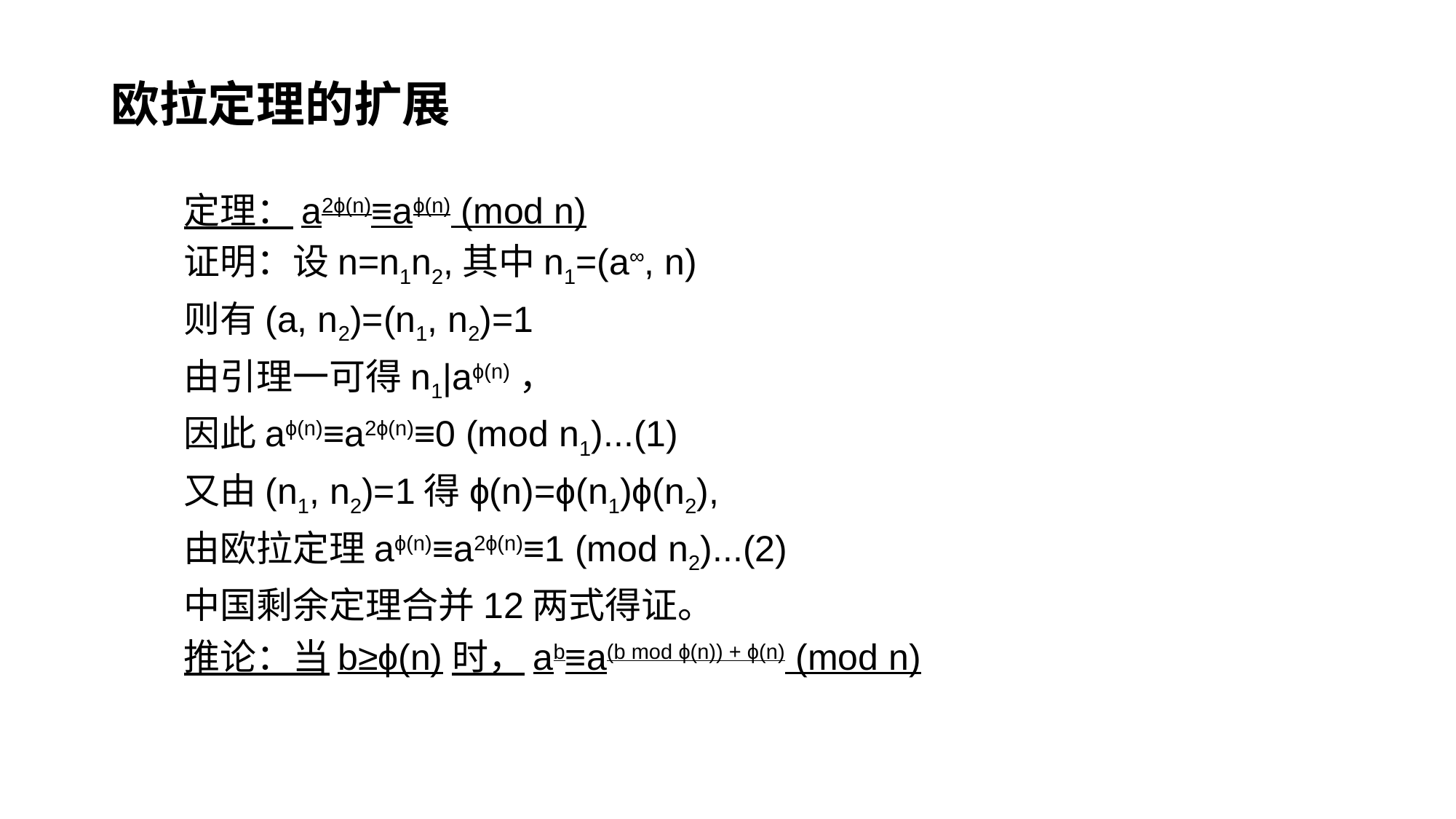

# 欧拉定理的扩展
定理：a2ϕ(n)≡aϕ(n) (mod n)
证明：设n=n1n2,其中n1=(a∞, n)
则有(a, n2)=(n1, n2)=1
由引理一可得n1|aϕ(n)，
因此aϕ(n)≡a2ϕ(n)≡0 (mod n1)...(1)
又由(n1, n2)=1得ϕ(n)=ϕ(n1)ϕ(n2),
由欧拉定理aϕ(n)≡a2ϕ(n)≡1 (mod n2)...(2)
中国剩余定理合并12两式得证。
推论：当b≥ϕ(n)时，ab≡a(b mod ϕ(n)) + ϕ(n) (mod n)